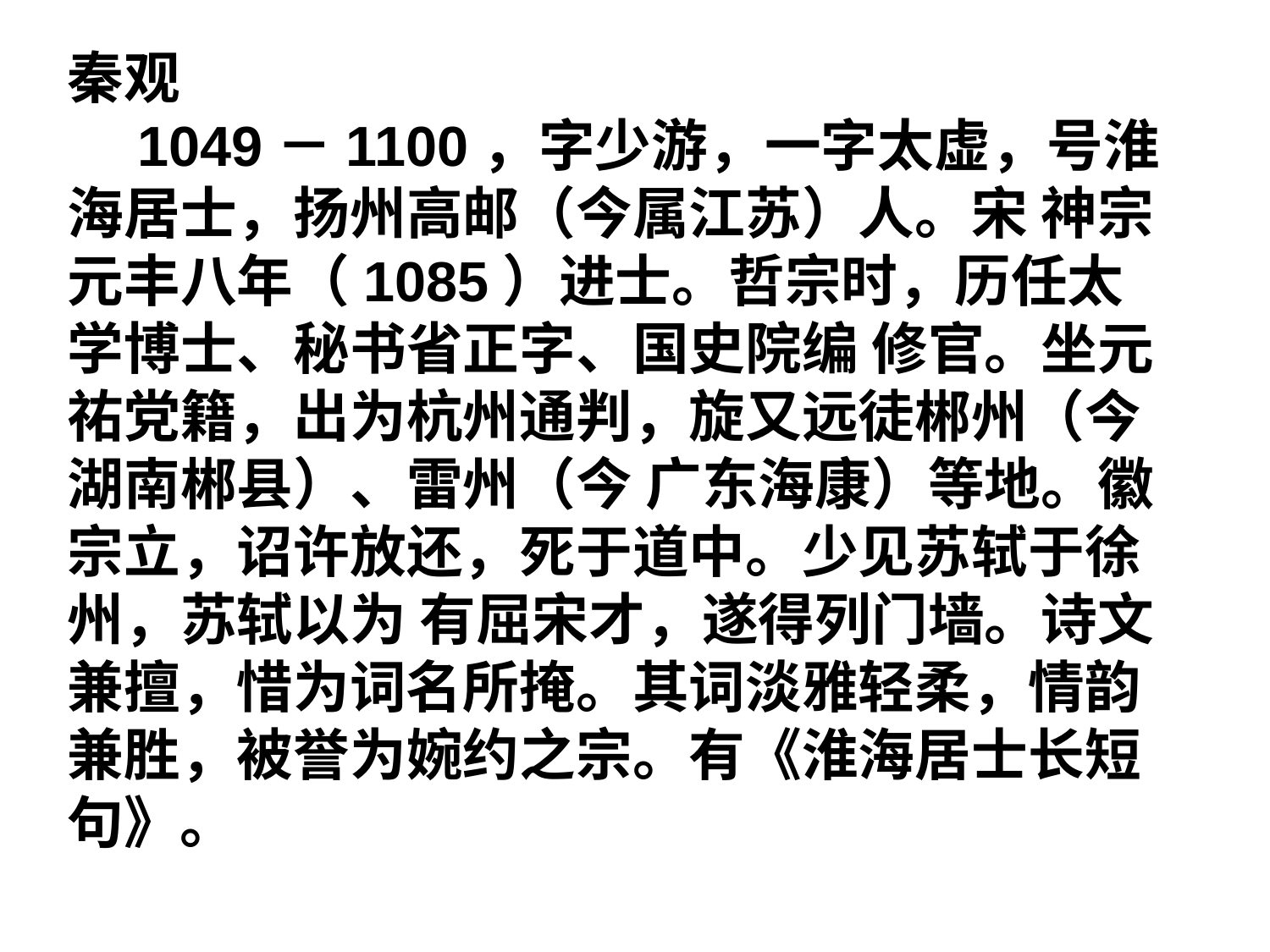

秦观
　1049－1100，字少游，一字太虚，号淮海居士，扬州高邮（今属江苏）人。宋 神宗元丰八年（1085）进士。哲宗时，历任太学博士、秘书省正字、国史院编 修官。坐元祐党籍，出为杭州通判，旋又远徒郴州（今湖南郴县）、雷州（今 广东海康）等地。徽宗立，诏许放还，死于道中。少见苏轼于徐州，苏轼以为 有屈宋才，遂得列门墙。诗文兼擅，惜为词名所掩。其词淡雅轻柔，情韵兼胜，被誉为婉约之宗。有《淮海居士长短句》。